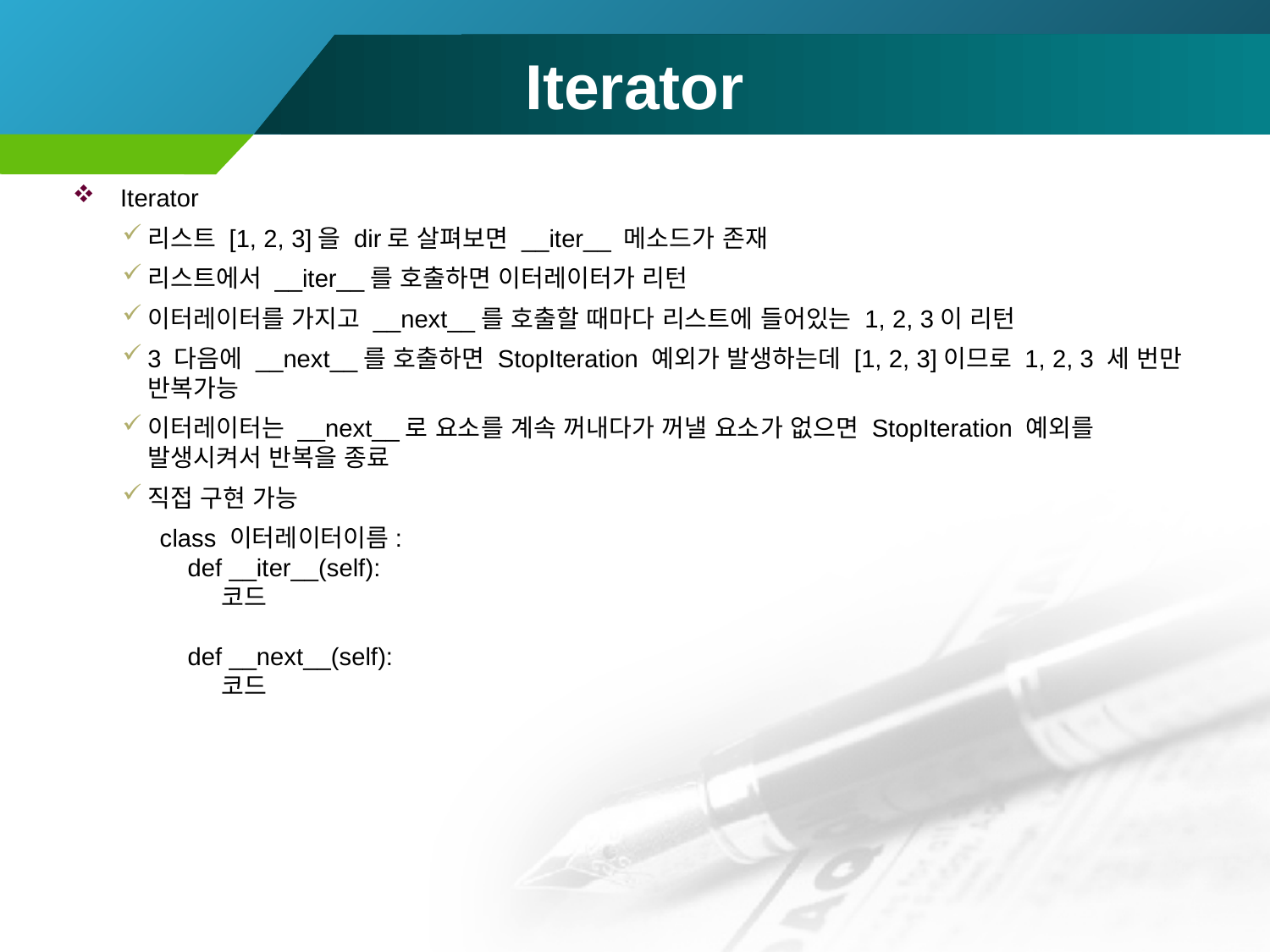

# Iterator
Iterator
리스트 [1, 2, 3]을 dir로 살펴보면 __iter__ 메소드가 존재
리스트에서 __iter__를 호출하면 이터레이터가 리턴
이터레이터를 가지고 __next__를 호출할 때마다 리스트에 들어있는 1, 2, 3이 리턴
3 다음에 __next__를 호출하면 StopIteration 예외가 발생하는데 [1, 2, 3]이므로 1, 2, 3 세 번만 반복가능
이터레이터는 __next__로 요소를 계속 꺼내다가 꺼낼 요소가 없으면 StopIteration 예외를 발생시켜서 반복을 종료
직접 구현 가능
class 이터레이터이름:
    def __iter__(self):
        코드

    def __next__(self):
        코드